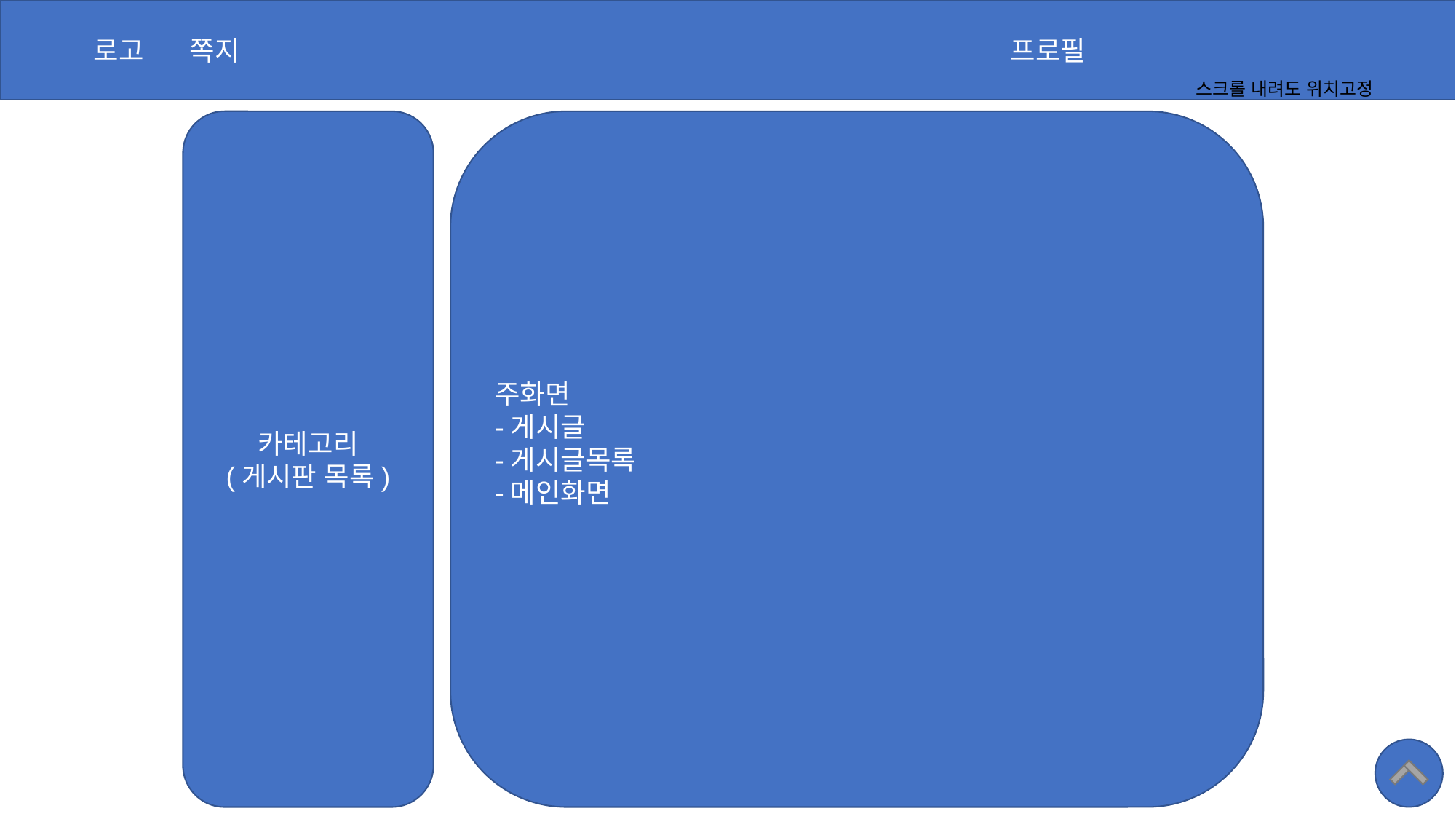

로고      쪽지                                                                                                     프로필
스크롤 내려도 위치고정
주화면
-게시글
-게시글목록
-메인화면

카테고리
(게시판 목록)